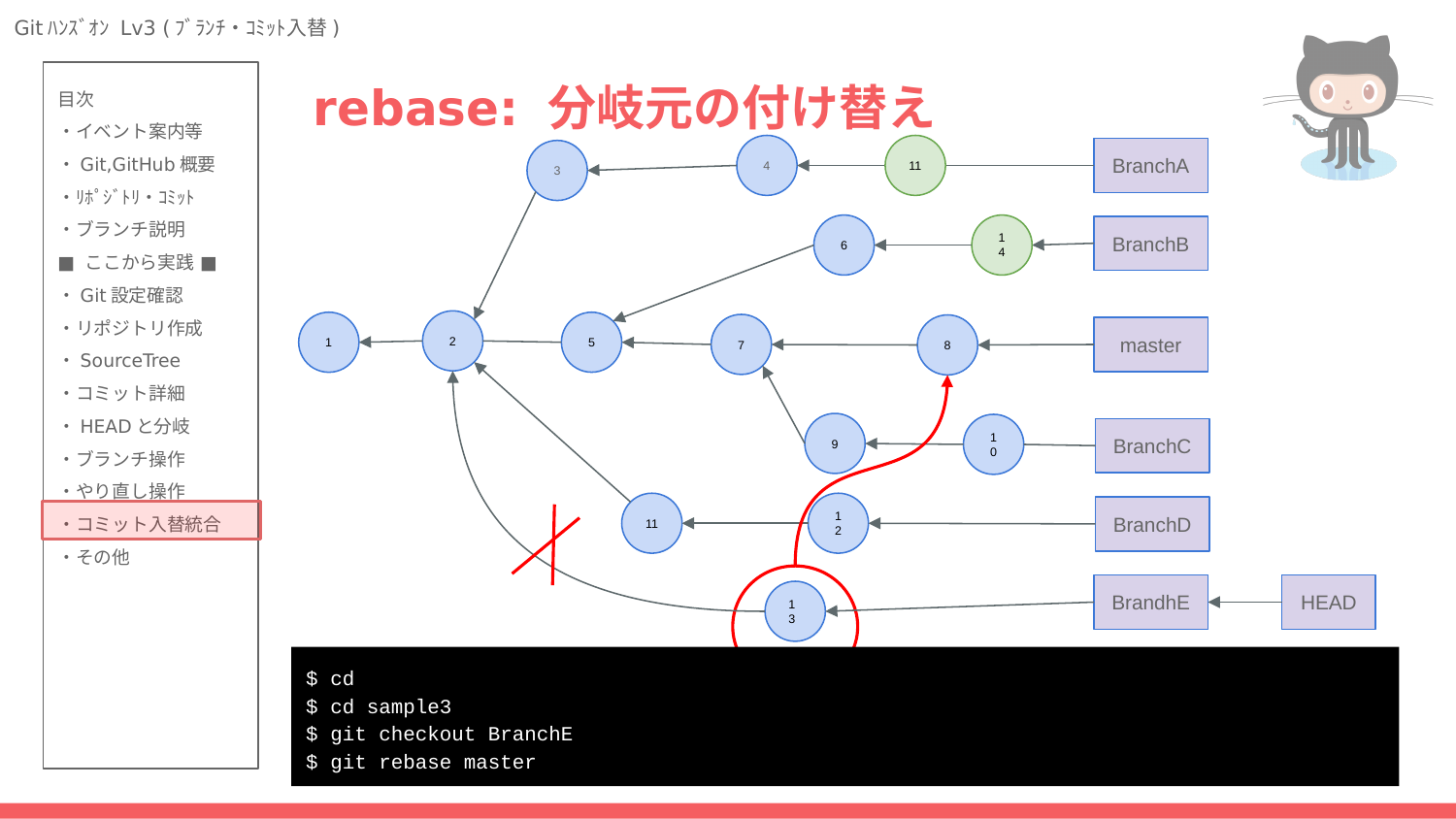

# rebase: 分岐元の付け替え
4
11
BranchA
3
14
6
BranchB
2
1
5
7
8
master
9
10
BranchC
11
12
BranchD

BrandhE
HEAD
13
$ cd
$ cd sample3
$ git checkout BranchE
$ git rebase master